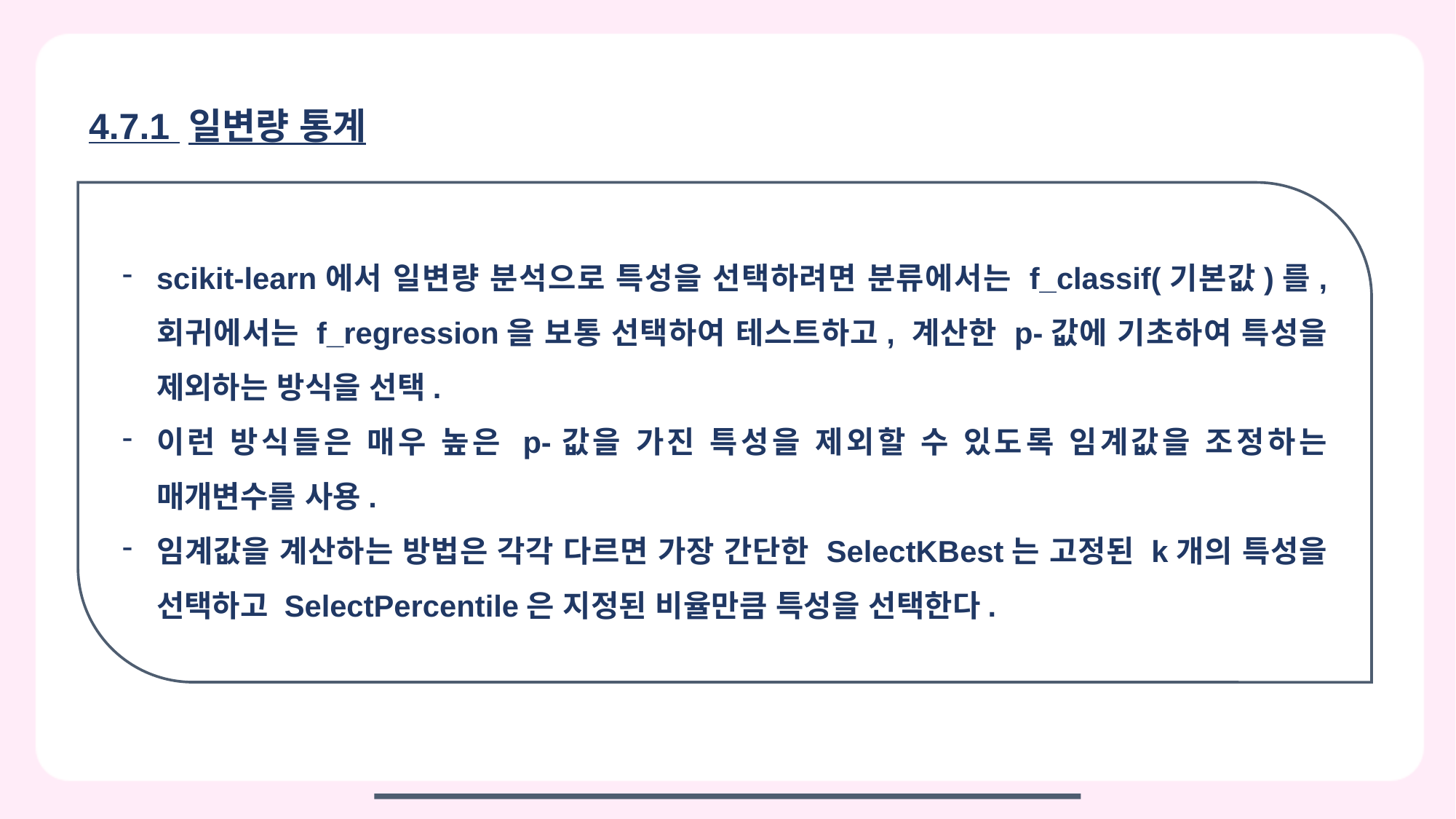

4.7.1 일변량 통계
scikit-learn에서 일변량 분석으로 특성을 선택하려면 분류에서는 f_classif(기본값)를, 회귀에서는 f_regression을 보통 선택하여 테스트하고, 계산한 p-값에 기초하여 특성을 제외하는 방식을 선택.
이런 방식들은 매우 높은 p-값을 가진 특성을 제외할 수 있도록 임계값을 조정하는 매개변수를 사용.
임계값을 계산하는 방법은 각각 다르면 가장 간단한 SelectKBest는 고정된 k개의 특성을 선택하고 SelectPercentile은 지정된 비율만큼 특성을 선택한다.